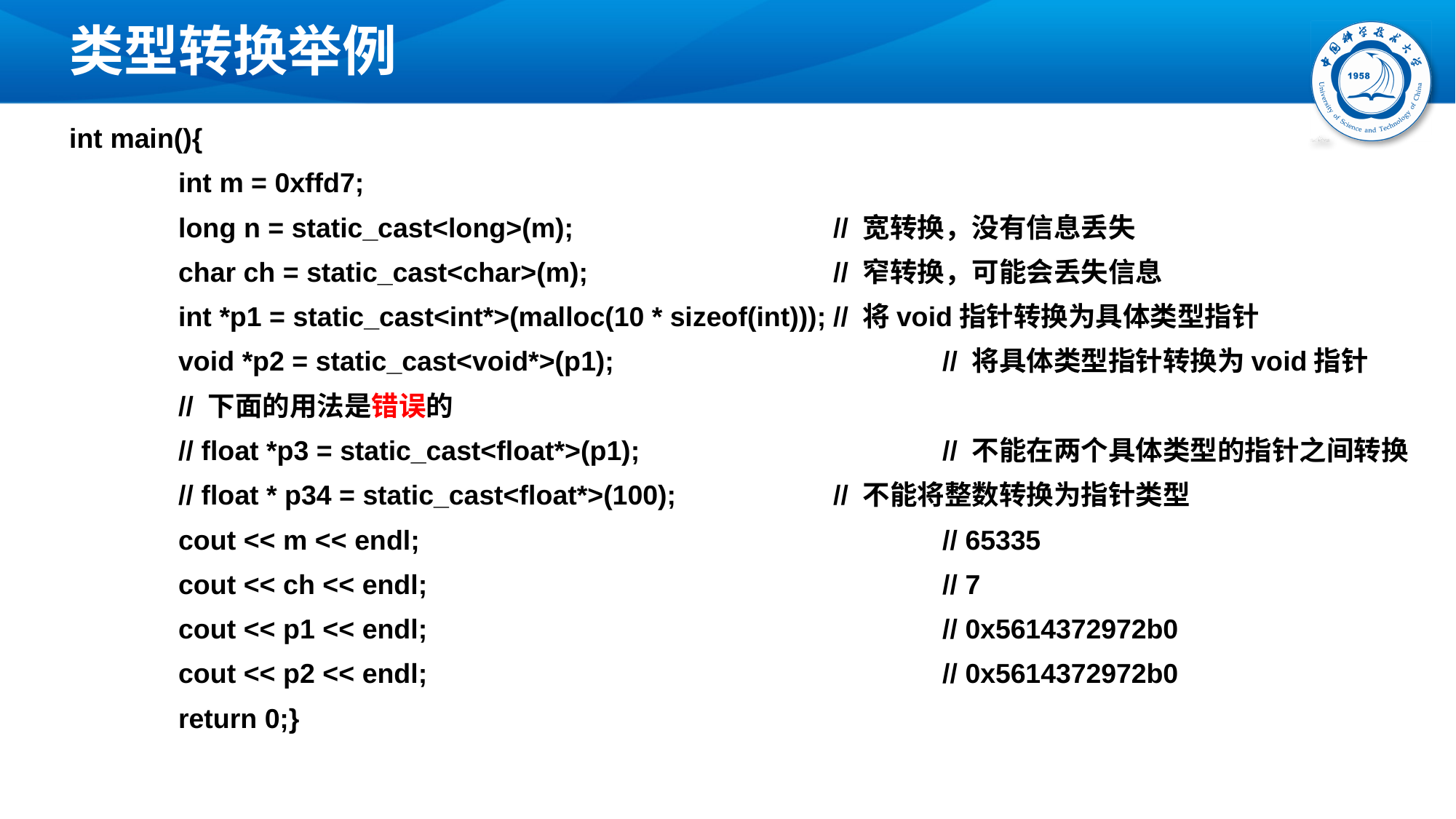

# 类型转换举例
int main(){
	int m = 0xffd7;
	long n = static_cast<long>(m);  			// 宽转换，没有信息丢失
	char ch = static_cast<char>(m); 			// 窄转换，可能会丢失信息
	int *p1 = static_cast<int*>(malloc(10 * sizeof(int)));	// 将void指针转换为具体类型指针
	void *p2 = static_cast<void*>(p1); 			// 将具体类型指针转换为void指针
	// 下面的用法是错误的
	// float *p3 = static_cast<float*>(p1); 			// 不能在两个具体类型的指针之间转换
	// float * p34 = static_cast<float*>(100); 		// 不能将整数转换为指针类型
	cout << m << endl;					// 65335
	cout << ch << endl;					// 7
	cout << p1 << endl;					// 0x5614372972b0
	cout << p2 << endl;					// 0x5614372972b0
	return 0;}